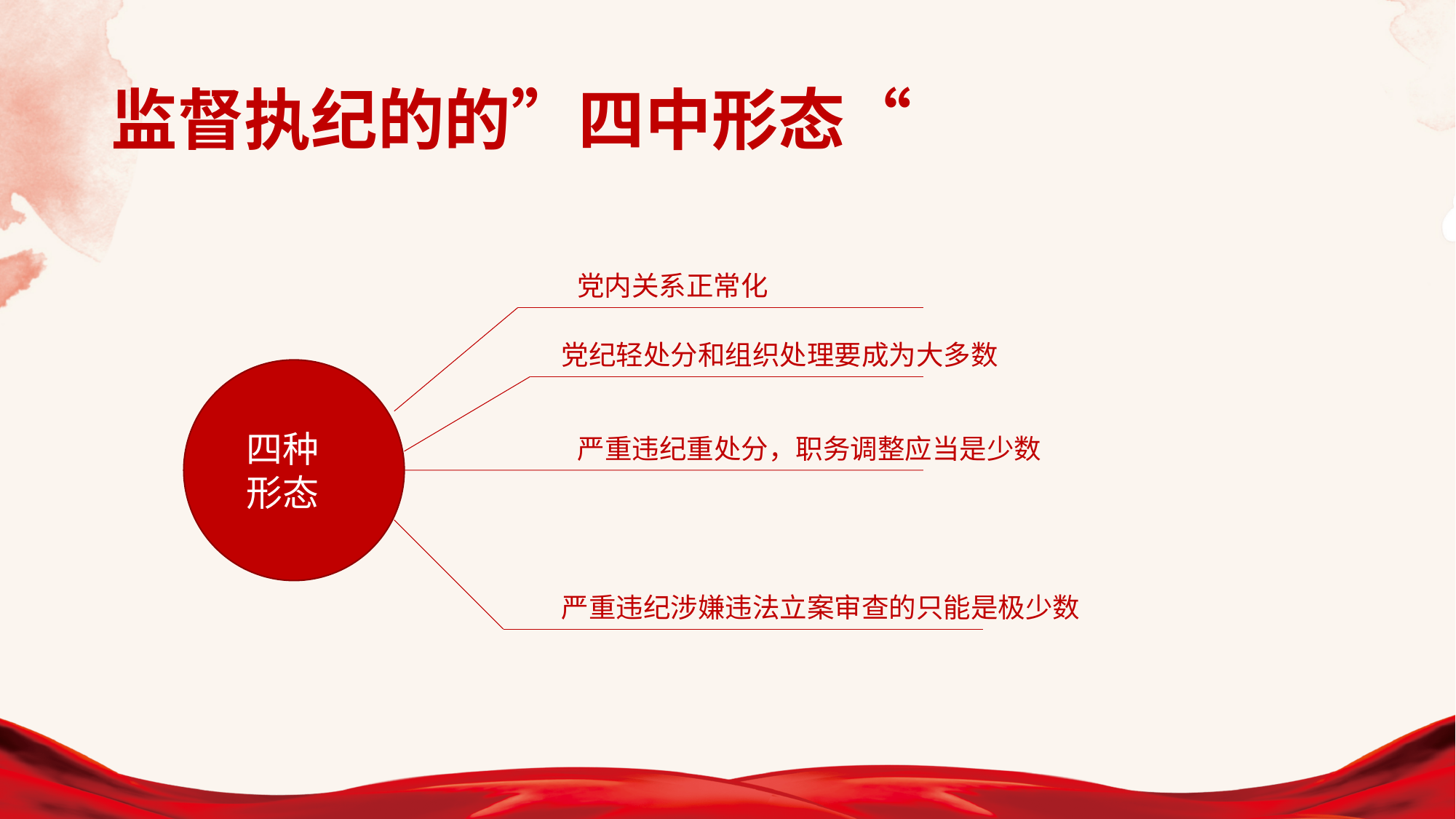

# 监督执纪的的”四中形态“
党内关系正常化
党纪轻处分和组织处理要成为大多数

四种形态
严重违纪重处分，职务调整应当是少数
严重违纪涉嫌违法立案审查的只能是极少数